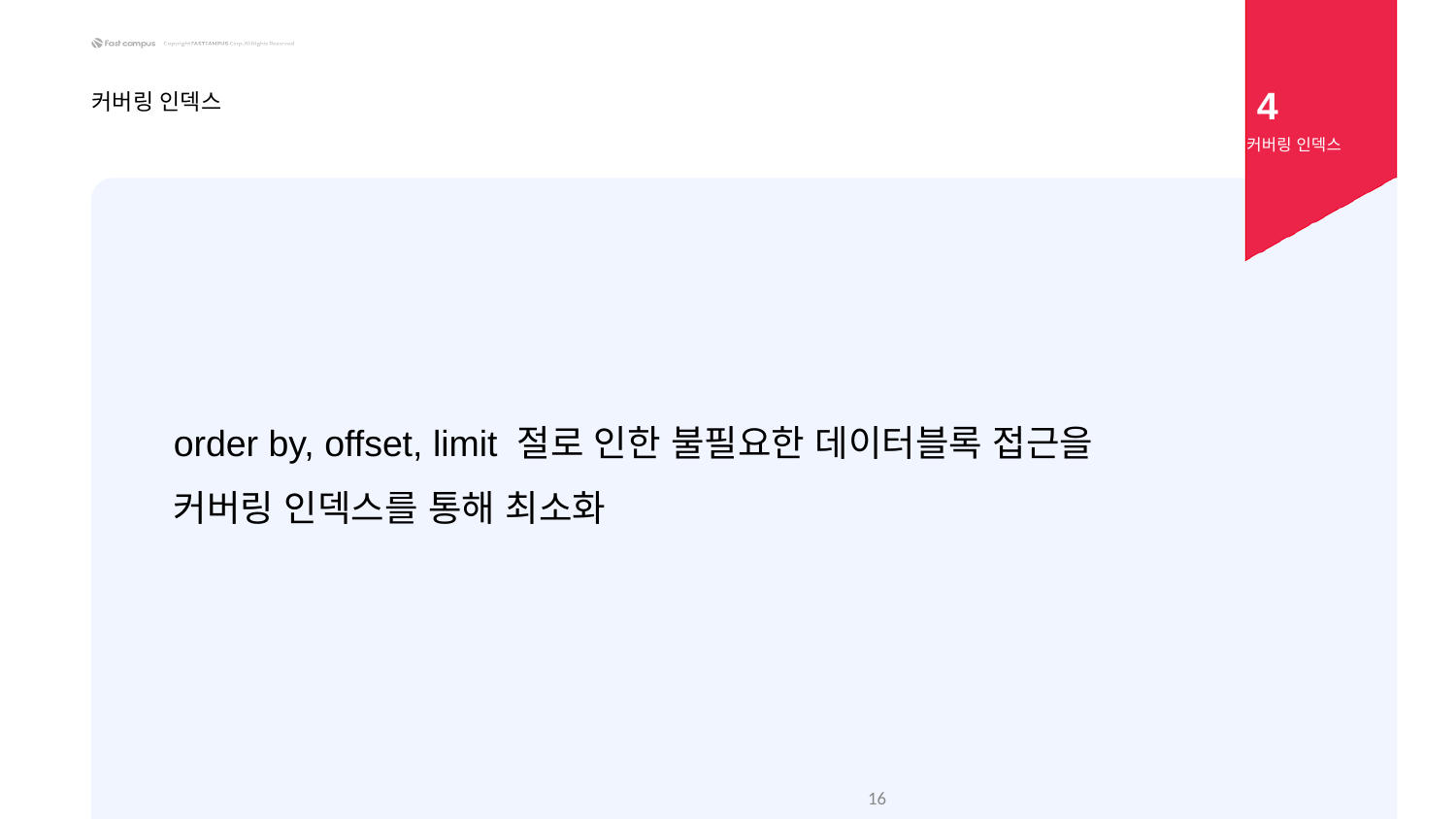

4
커버링 인덱스

커버링 인덱스
order by, offset, limit 절로 인한 불필요한 데이터블록 접근을
커버링 인덱스를 통해 최소화
16